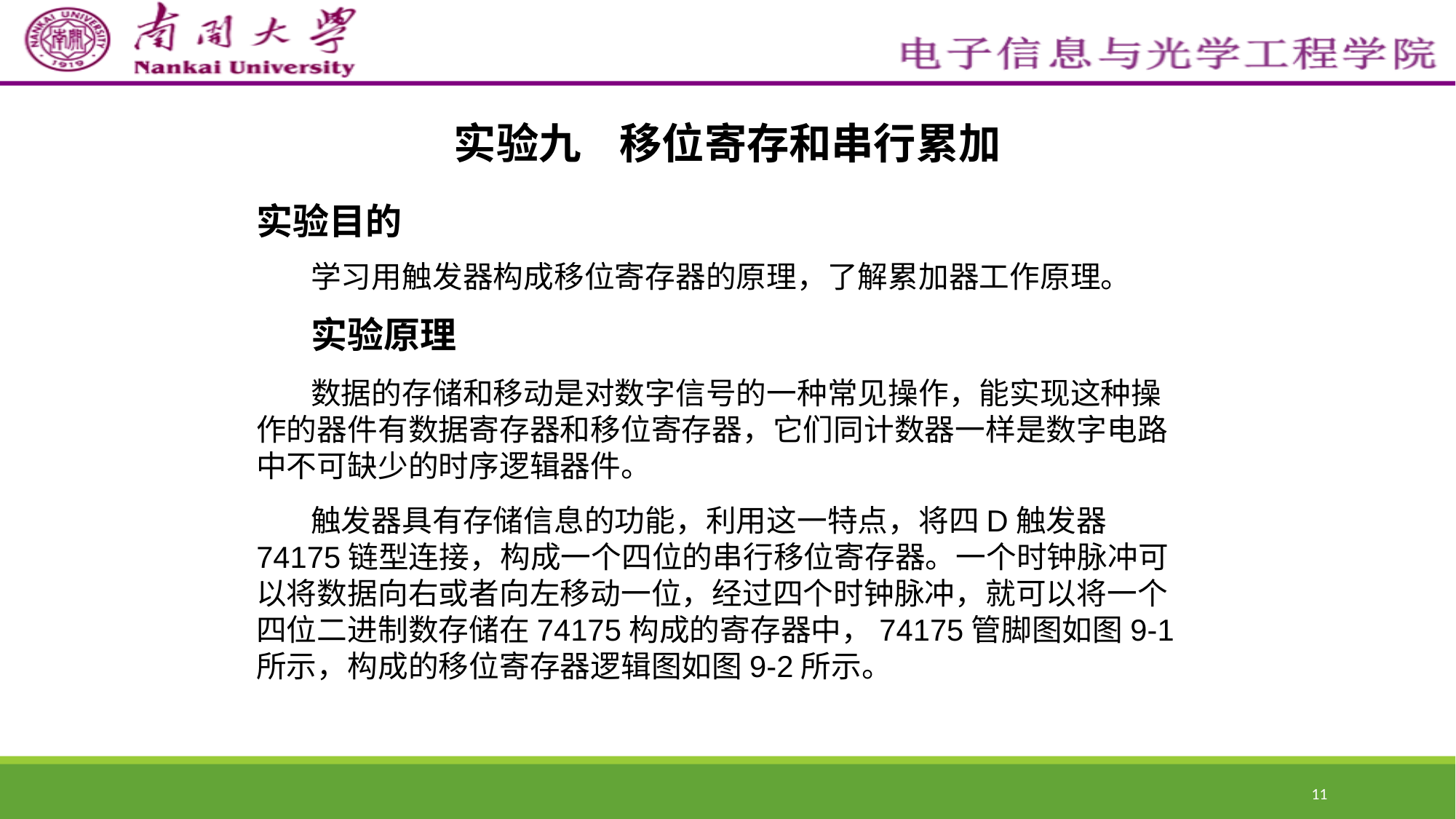

实验九    移位寄存和串行累加
实验目的
学习用触发器构成移位寄存器的原理，了解累加器工作原理。
实验原理
数据的存储和移动是对数字信号的一种常见操作，能实现这种操作的器件有数据寄存器和移位寄存器，它们同计数器一样是数字电路中不可缺少的时序逻辑器件。
触发器具有存储信息的功能，利用这一特点，将四D触发器74175链型连接，构成一个四位的串行移位寄存器。一个时钟脉冲可以将数据向右或者向左移动一位，经过四个时钟脉冲，就可以将一个四位二进制数存储在74175构成的寄存器中，74175管脚图如图9-1所示，构成的移位寄存器逻辑图如图9-2所示。
11